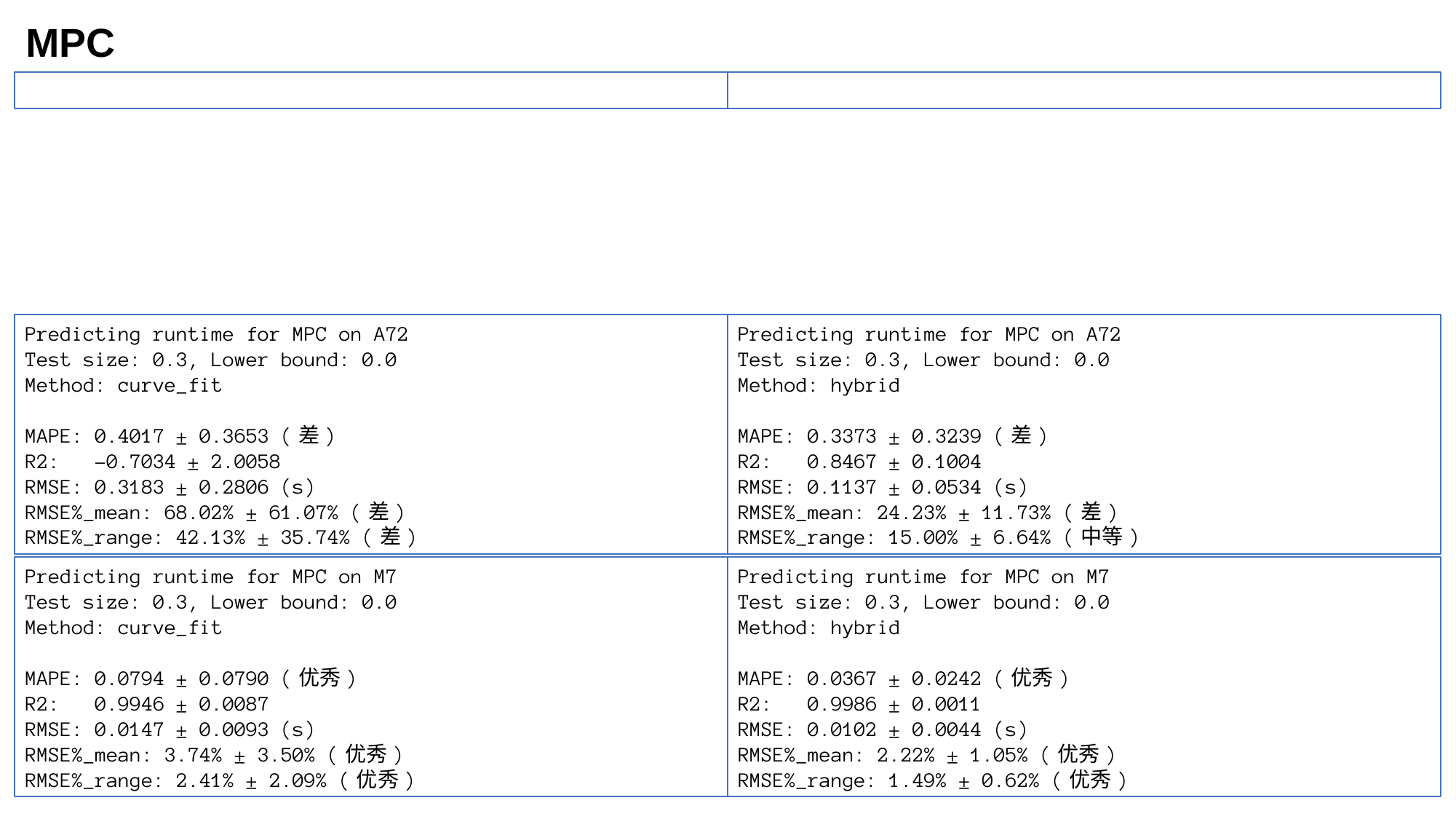

MPC

Predicting runtime for MPC on A72
Test size: 0.3, Lower bound: 0.0
Method: curve_fit

MAPE: 0.4017 ± 0.3653 (差)
R2:   -0.7034 ± 2.0058
RMSE: 0.3183 ± 0.2806 (s)
RMSE%_mean: 68.02% ± 61.07% (差)
RMSE%_range: 42.13% ± 35.74% (差)
Predicting runtime for MPC on A72
Test size: 0.3, Lower bound: 0.0
Method: hybrid

MAPE: 0.3373 ± 0.3239 (差)
R2:   0.8467 ± 0.1004
RMSE: 0.1137 ± 0.0534 (s)
RMSE%_mean: 24.23% ± 11.73% (差)
RMSE%_range: 15.00% ± 6.64% (中等)
Predicting runtime for MPC on M7
Test size: 0.3, Lower bound: 0.0
Method: hybrid

MAPE: 0.0367 ± 0.0242 (优秀)
R2:   0.9986 ± 0.0011
RMSE: 0.0102 ± 0.0044 (s)
RMSE%_mean: 2.22% ± 1.05% (优秀)
RMSE%_range: 1.49% ± 0.62% (优秀)
Predicting runtime for MPC on M7
Test size: 0.3, Lower bound: 0.0
Method: curve_fit

MAPE: 0.0794 ± 0.0790 (优秀)
R2:   0.9946 ± 0.0087
RMSE: 0.0147 ± 0.0093 (s)
RMSE%_mean: 3.74% ± 3.50% (优秀)
RMSE%_range: 2.41% ± 2.09% (优秀)